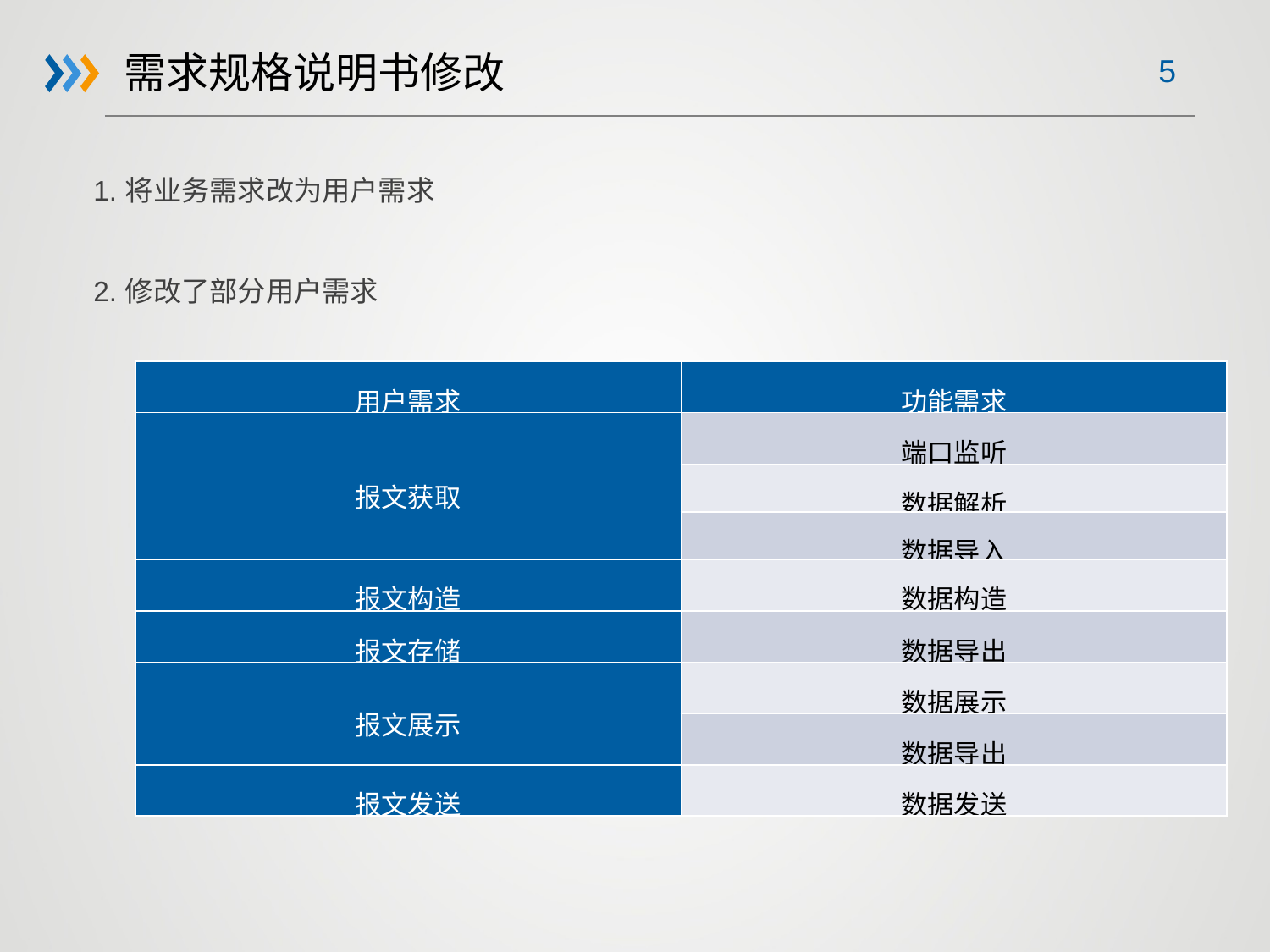

需求规格说明书修改
将业务需求改为用户需求

修改了部分用户需求
| 用户需求 | 功能需求 |
| --- | --- |
| 报文获取 | 端口监听 |
|  | 数据解析 |
|  | 数据导入 |
| 报文构造 | 数据构造 |
| 报文存储 | 数据导出 |
| 报文展示 | 数据展示 |
|  | 数据导出 |
| 报文发送 | 数据发送 |